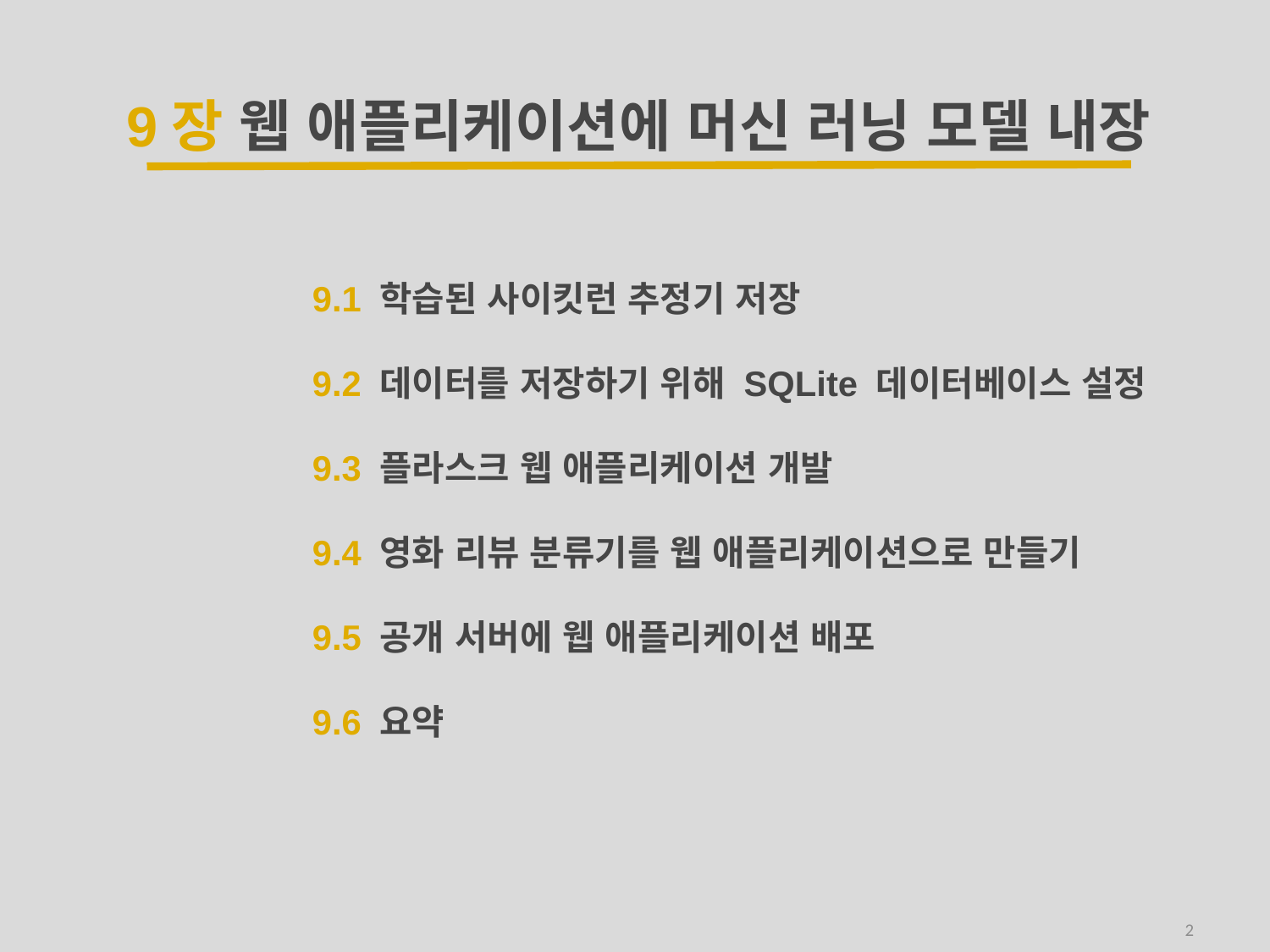

9장 웹 애플리케이션에 머신 러닝 모델 내장
9.1 학습된 사이킷런 추정기 저장
9.2 데이터를 저장하기 위해 SQLite 데이터베이스 설정
9.3 플라스크 웹 애플리케이션 개발
9.4 영화 리뷰 분류기를 웹 애플리케이션으로 만들기
9.5 공개 서버에 웹 애플리케이션 배포
9.6 요약
2